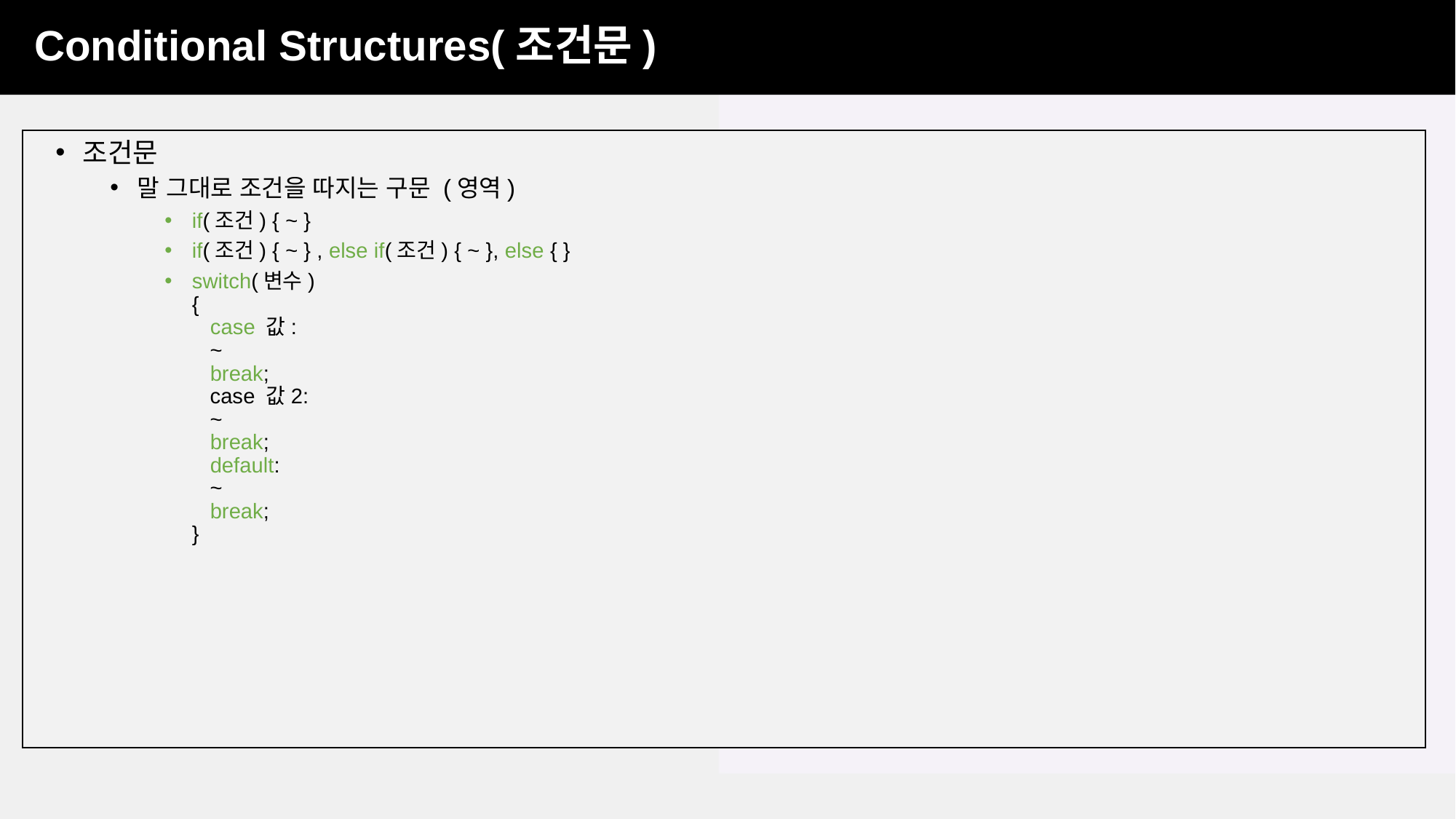

Conditional Structures(조건문)
조건문
말 그대로 조건을 따지는 구문 (영역)
if(조건) { ~ }
if(조건) { ~ } , else if(조건) { ~ }, else { }
switch(변수)
{
   case 값:
   ~
   break;
   case 값2:
   ~
   break;
   default:
   ~
   break;
}